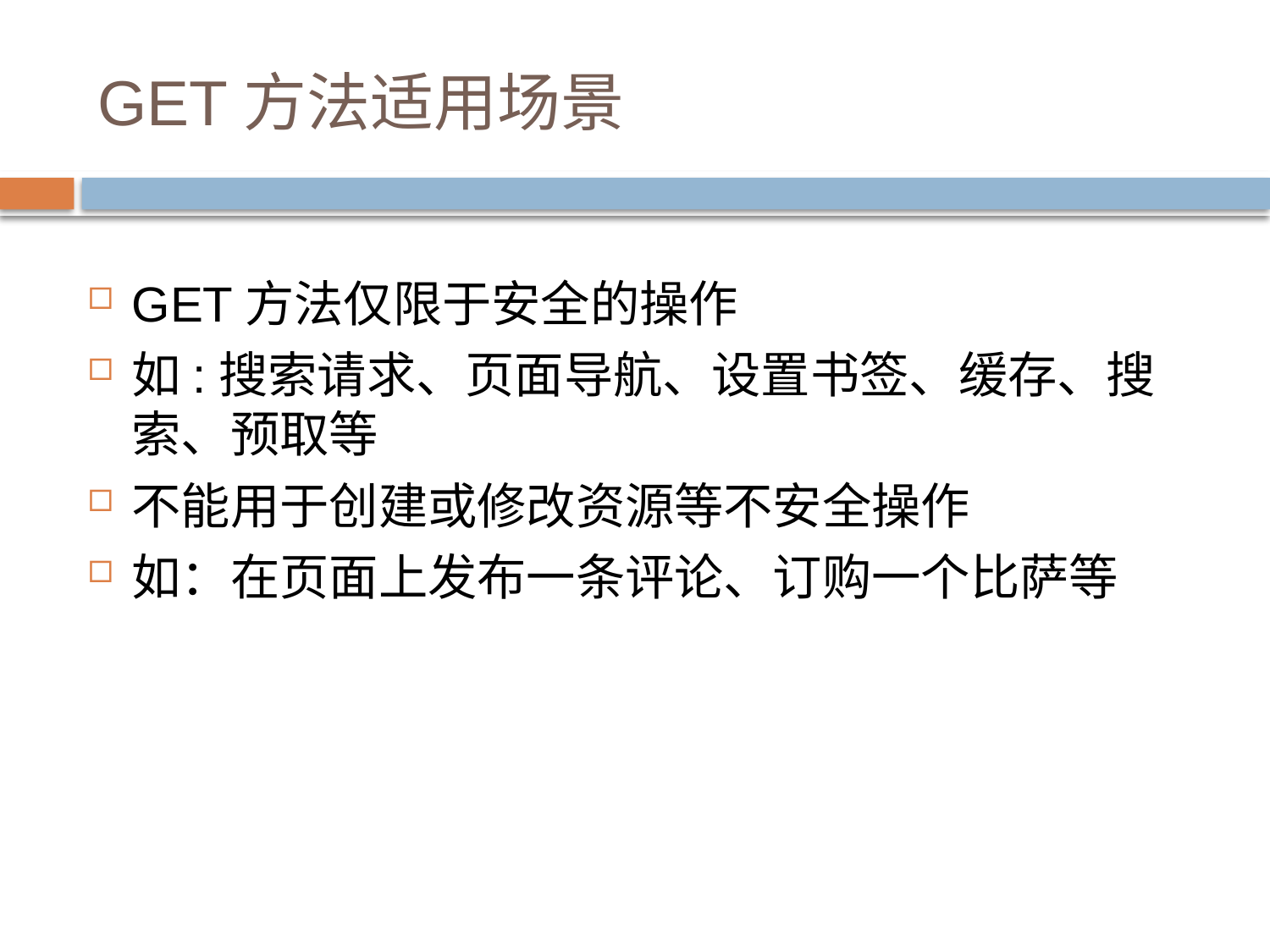

# GET方法适用场景
GET方法仅限于安全的操作
如:搜索请求、页面导航、设置书签、缓存、搜索、预取等
不能用于创建或修改资源等不安全操作
如：在页面上发布一条评论、订购一个比萨等